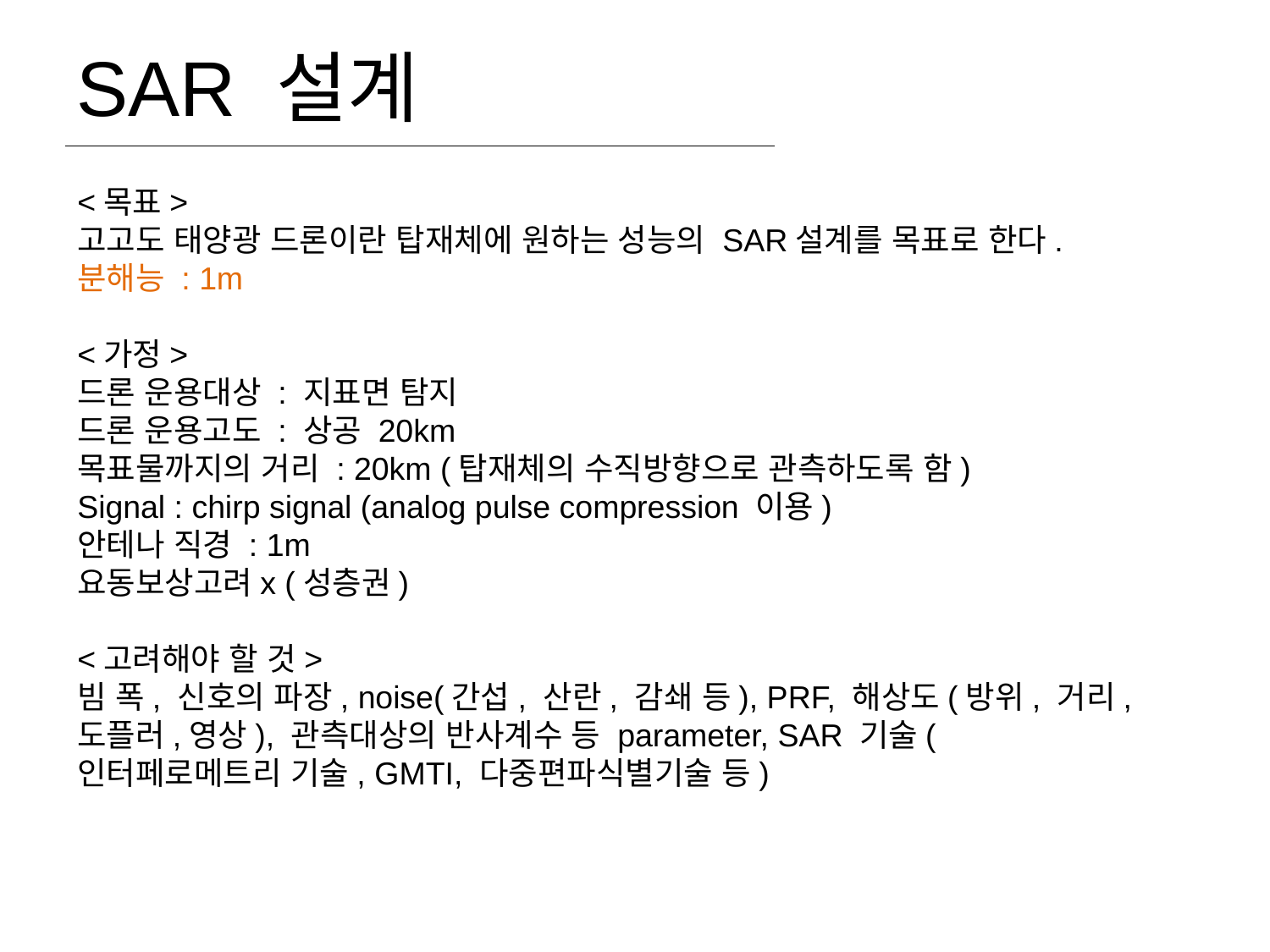

# SAR 설계
<목표>
고고도 태양광 드론이란 탑재체에 원하는 성능의 SAR설계를 목표로 한다.
분해능 : 1m

<가정>
드론 운용대상 : 지표면 탐지
드론 운용고도 : 상공 20km
목표물까지의 거리 : 20km (탑재체의 수직방향으로 관측하도록 함)
Signal : chirp signal (analog pulse compression 이용)
안테나 직경 : 1m
요동보상고려x (성층권)

<고려해야 할 것>
빔 폭, 신호의 파장, noise(간섭, 산란, 감쇄 등), PRF, 해상도(방위, 거리, 도플러,영상), 관측대상의 반사계수 등 parameter, SAR 기술(인터페로메트리 기술, GMTI, 다중편파식별기술 등)